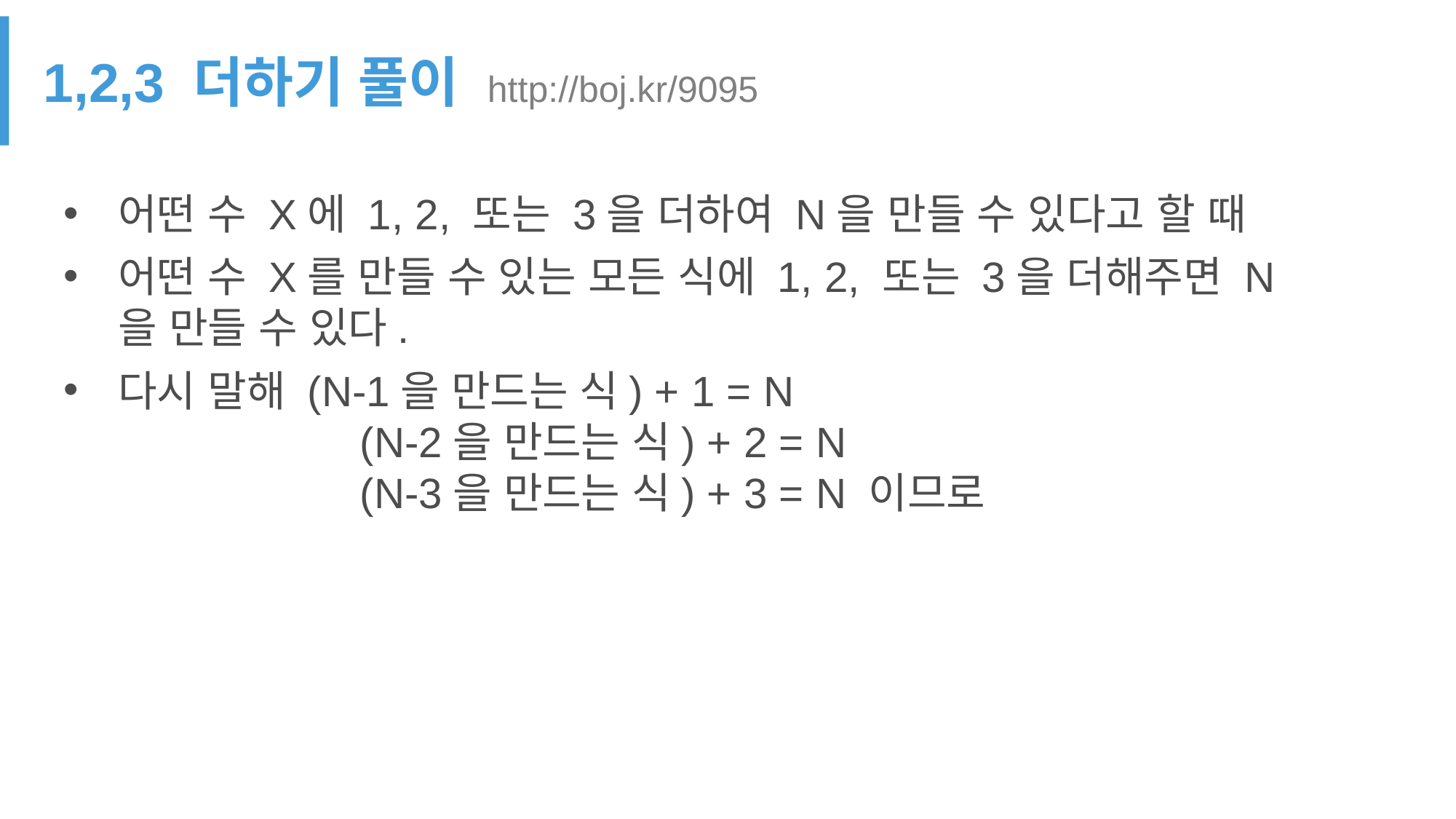

1,2,3 더하기 풀이 http://boj.kr/9095

어떤 수 X에 1, 2, 또는 3을 더하여 N을 만들 수 있다고 할 때
어떤 수 X를 만들 수 있는 모든 식에 1, 2, 또는 3을 더해주면 N을 만들 수 있다.
다시 말해 (N-1을 만드는 식) + 1 = N
		  (N-2을 만드는 식) + 2 = N
		  (N-3을 만드는 식) + 3 = N 이므로